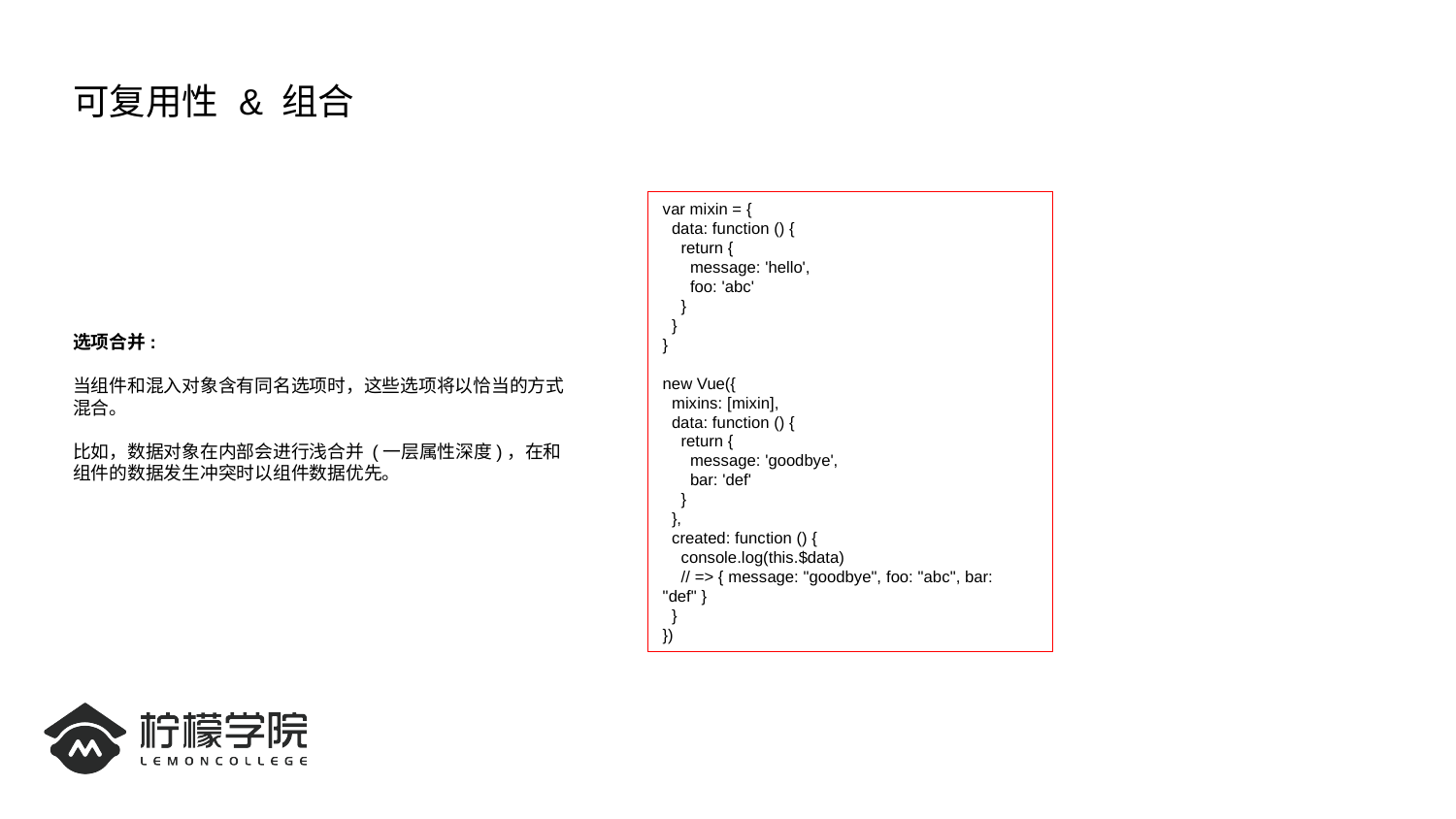

# 可复用性 & 组合
选项合并:

当组件和混入对象含有同名选项时，这些选项将以恰当的方式混合。

比如，数据对象在内部会进行浅合并 (一层属性深度)，在和组件的数据发生冲突时以组件数据优先。

var mixin = {
  data: function () {
    return {
      message: 'hello',
      foo: 'abc'
    }
  }
}

new Vue({
  mixins: [mixin],
  data: function () {
    return {
      message: 'goodbye',
      bar: 'def'
    }
  },
  created: function () {
    console.log(this.$data)
    // => { message: "goodbye", foo: "abc", bar: "def" }
  }
})